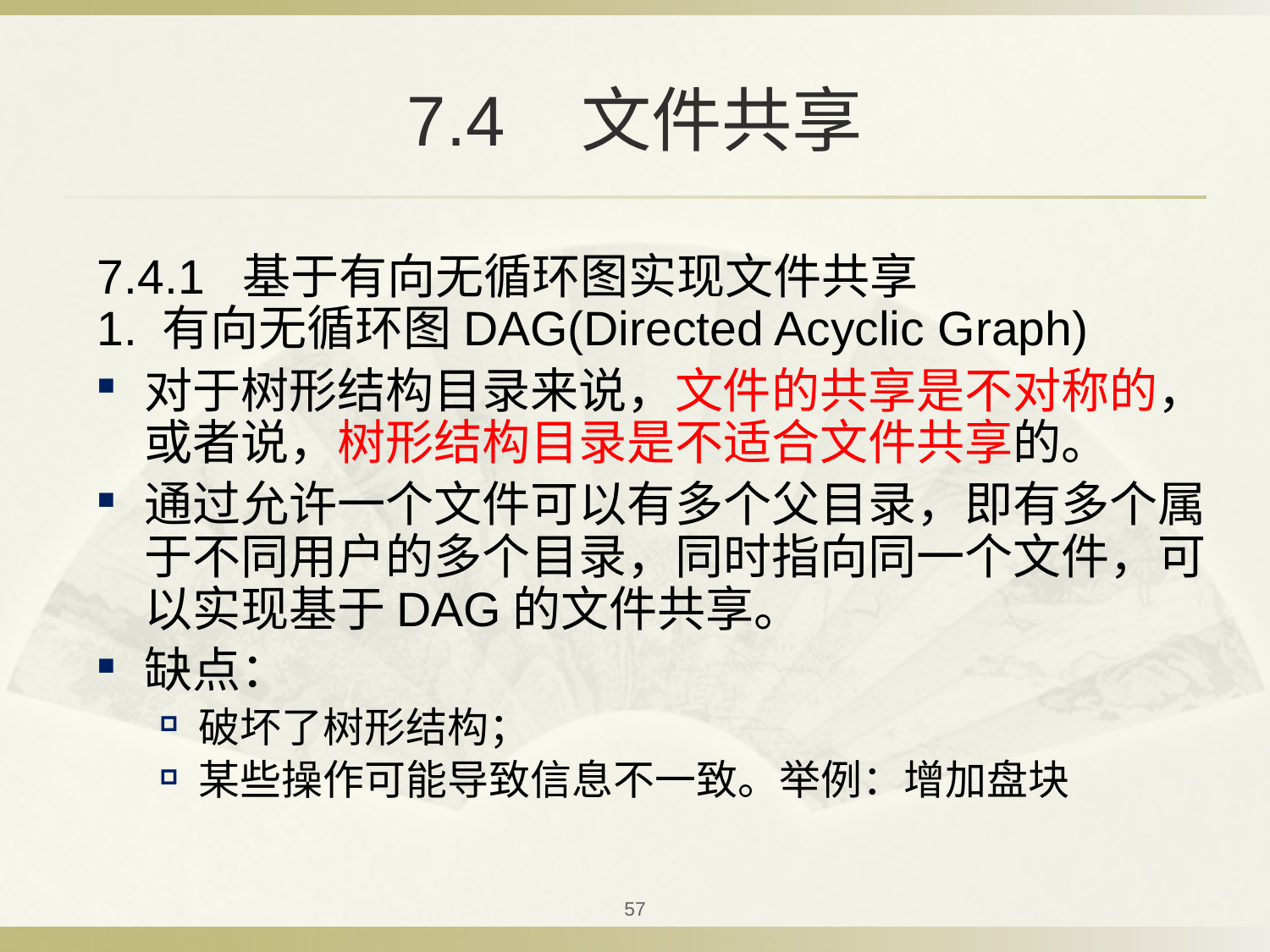

# 7.4   文件共享
7.4.1  基于有向无循环图实现文件共享
1. 有向无循环图DAG(Directed Acyclic Graph)
对于树形结构目录来说，文件的共享是不对称的，或者说，树形结构目录是不适合文件共享的。
通过允许一个文件可以有多个父目录，即有多个属于不同用户的多个目录，同时指向同一个文件，可以实现基于DAG的文件共享。
缺点：
破坏了树形结构；
某些操作可能导致信息不一致。举例：增加盘块
57